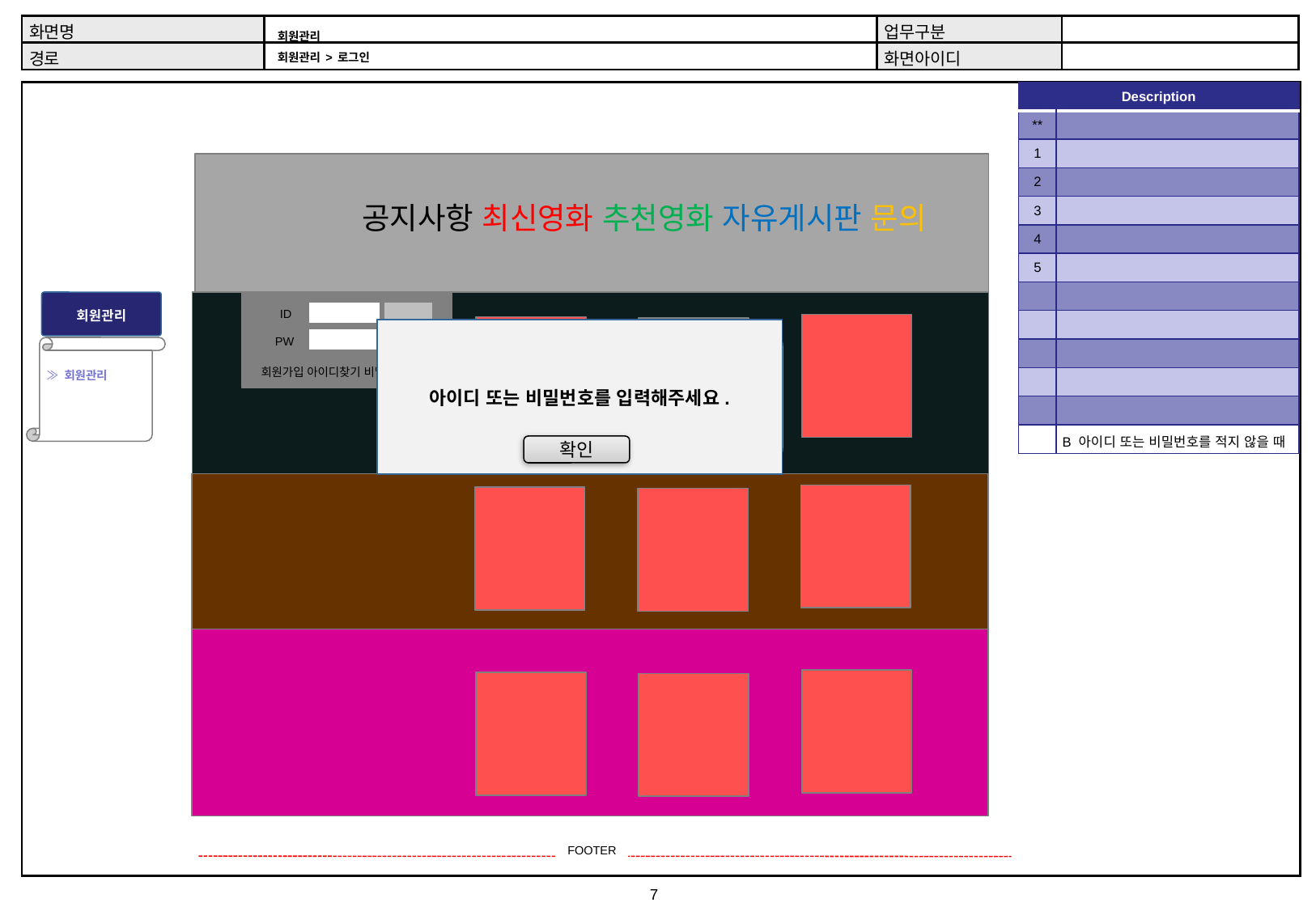

# 회원관리 회원관리 > 로그인
| Description |  |
| --- | --- |
| \*\* |  |
| 1 |  |
| 2 |  |
| 3 |  |
| 4 |  |
| 5 |  |
|  |  |
|  |  |
|  |  |
|  |  |
|  |  |
|  | B 아이디 또는 비밀번호를 적지 않을 때 |

공지사항 최신영화 추천영화 자유게시판 문의

회원관리

ID

로그인

아이디 또는 비밀번호를 입력해주세요.

PW

≫ 회원관리
LOGIN

ID
회원가입 아이디찾기 비밀번호찾기

비밀번호
확인